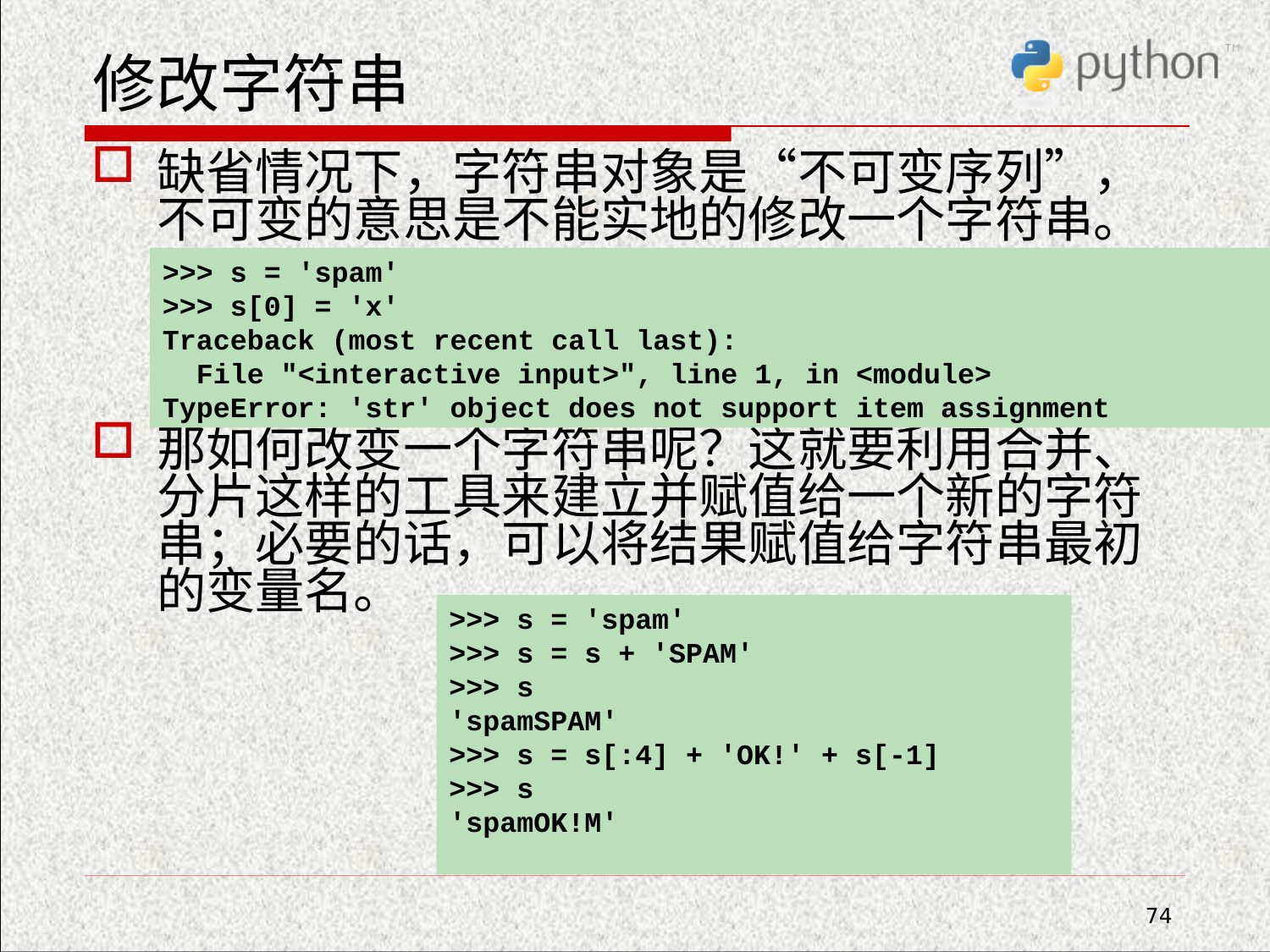

# 修改字符串
缺省情况下，字符串对象是“不可变序列”，不可变的意思是不能实地的修改一个字符串。

那如何改变一个字符串呢？这就要利用合并、分片这样的工具来建立并赋值给一个新的字符串；必要的话，可以将结果赋值给字符串最初的变量名。

>>> s = 'spam'
>>> s[0] = 'x'
Traceback (most recent call last):
  File "<interactive input>", line 1, in <module>
TypeError: 'str' object does not support item assignment
>>> s = 'spam'
>>> s = s + 'SPAM'
>>> s
'spamSPAM'
>>> s = s[:4] + 'OK!' + s[-1]
>>> s
'spamOK!M'
74